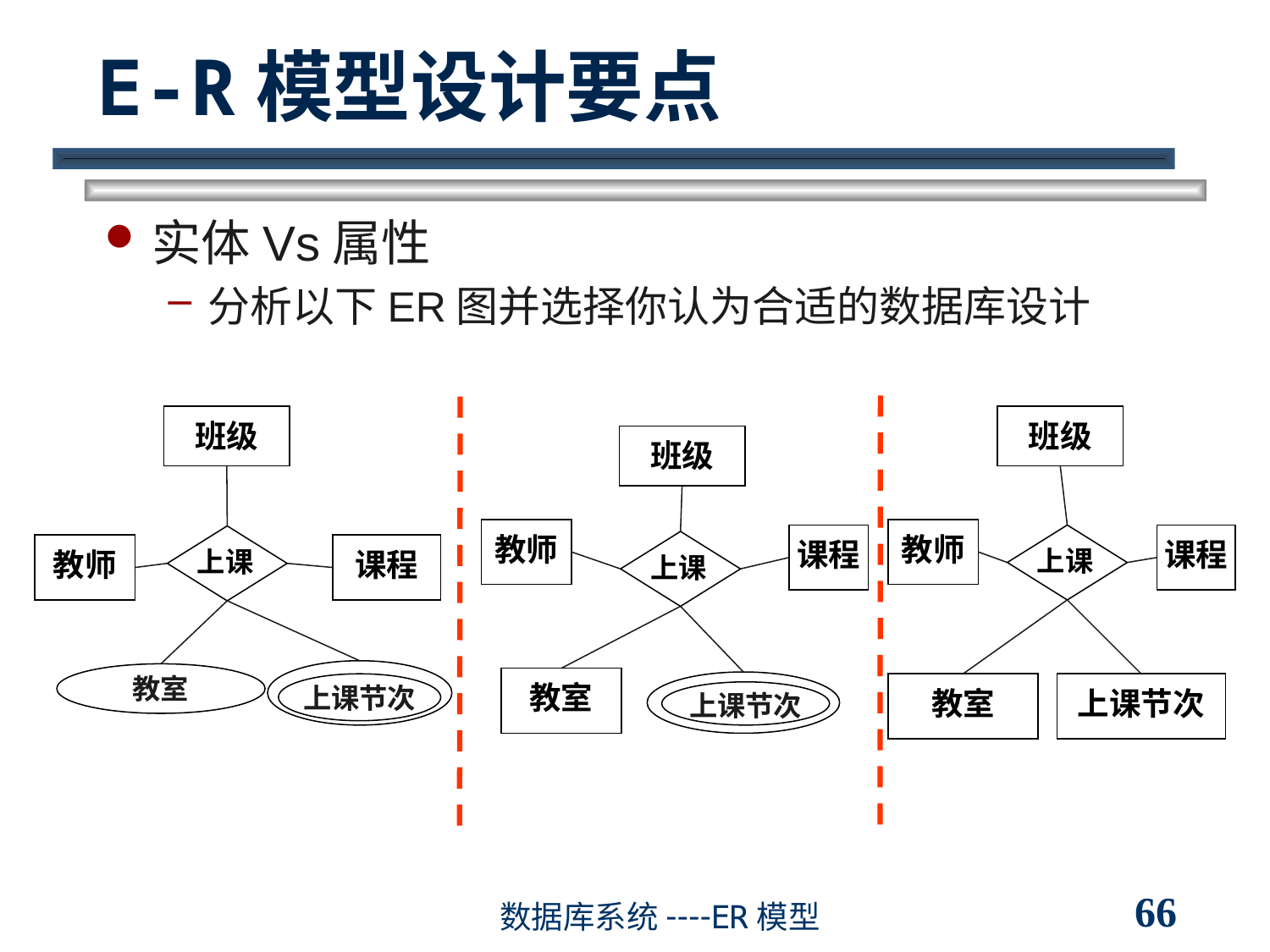

# E-R模型设计要点
实体Vs属性
分析以下ER图并选择你认为合适的数据库设计

班级
班级
班级
教师
教师
课程
上课

课程
上课

上课

教师
课程

教室
教室

上课节次
教室
上课节次
上课节次
66
数据库系统----ER模型